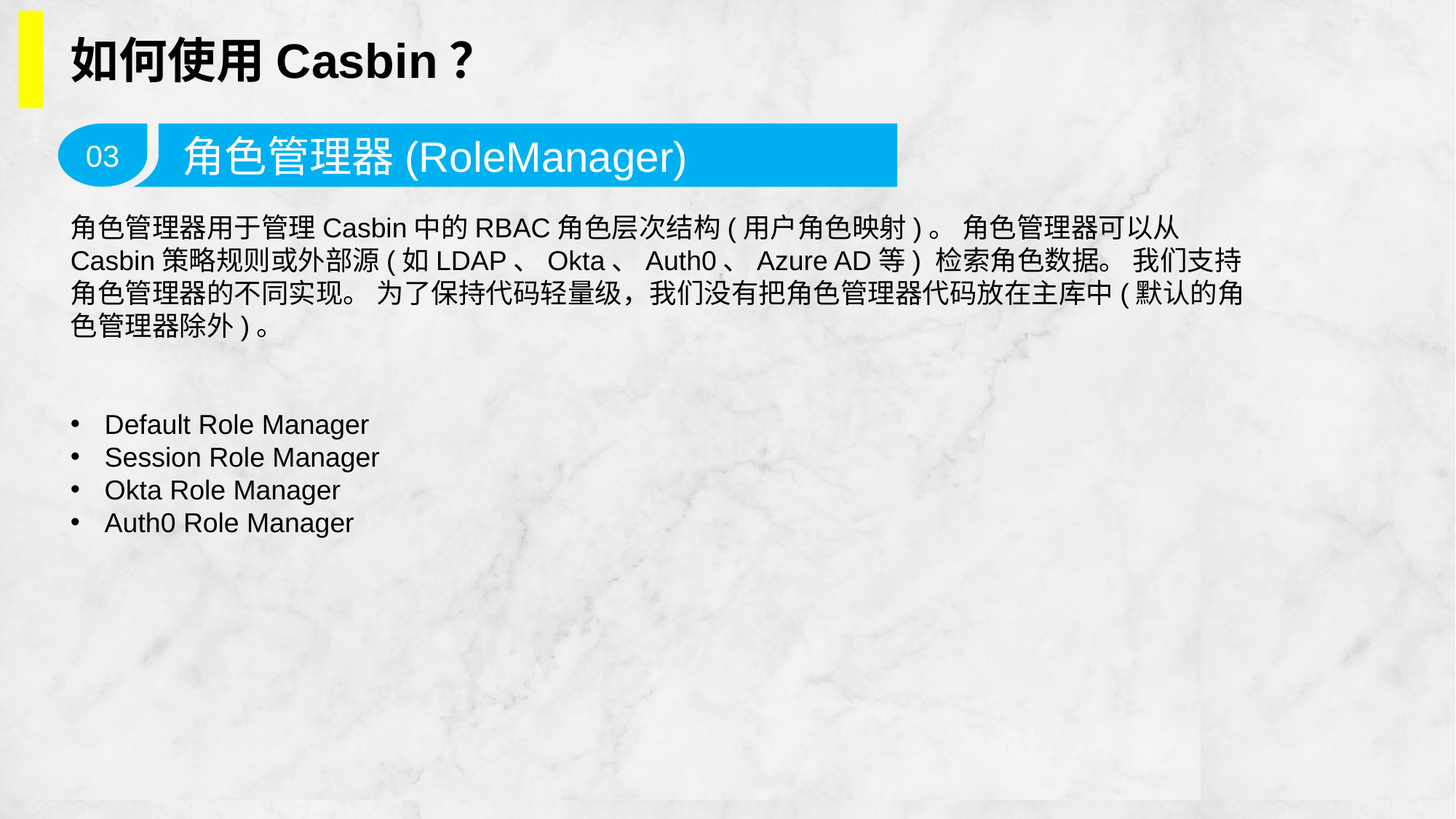

如何使用Casbin？
03
   角色管理器(RoleManager)
角色管理器用于管理Casbin中的RBAC角色层次结构(用户角色映射)。 角色管理器可以从Casbin策略规则或外部源(如LDAP、Okta、Auth0、Azure AD等) 检索角色数据。 我们支持角色管理器的不同实现。 为了保持代码轻量级，我们没有把角色管理器代码放在主库中(默认的角色管理器除外)。

Default Role Manager
Session Role Manager
Okta Role Manager
Auth0 Role Manager